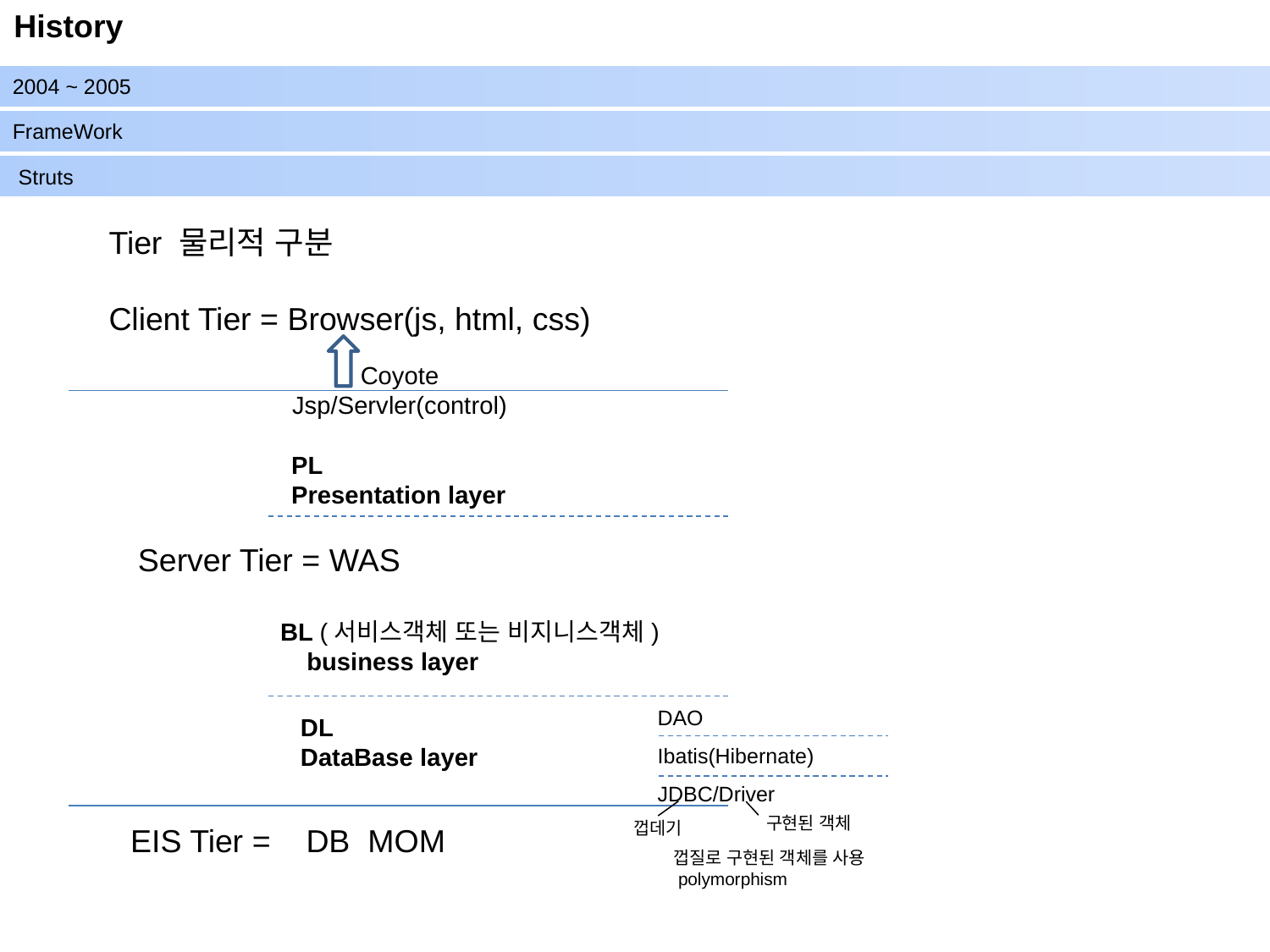

History
2004 ~ 2005
FrameWork
 Struts
Tier 물리적 구분

Client Tier = Browser(js, html, css)

Coyote
Jsp/Servler(control)
PL
Presentation layer
Server Tier = WAS

                        BL (서비스객체 또는 비지니스객체)
	      business layer
DAO
Ibatis(Hibernate)
JDBC/Driver
DL
DataBase layer
구현된 객체
껍데기
EIS Tier =    DB  MOM
껍질로 구현된 객체를 사용
 polymorphism